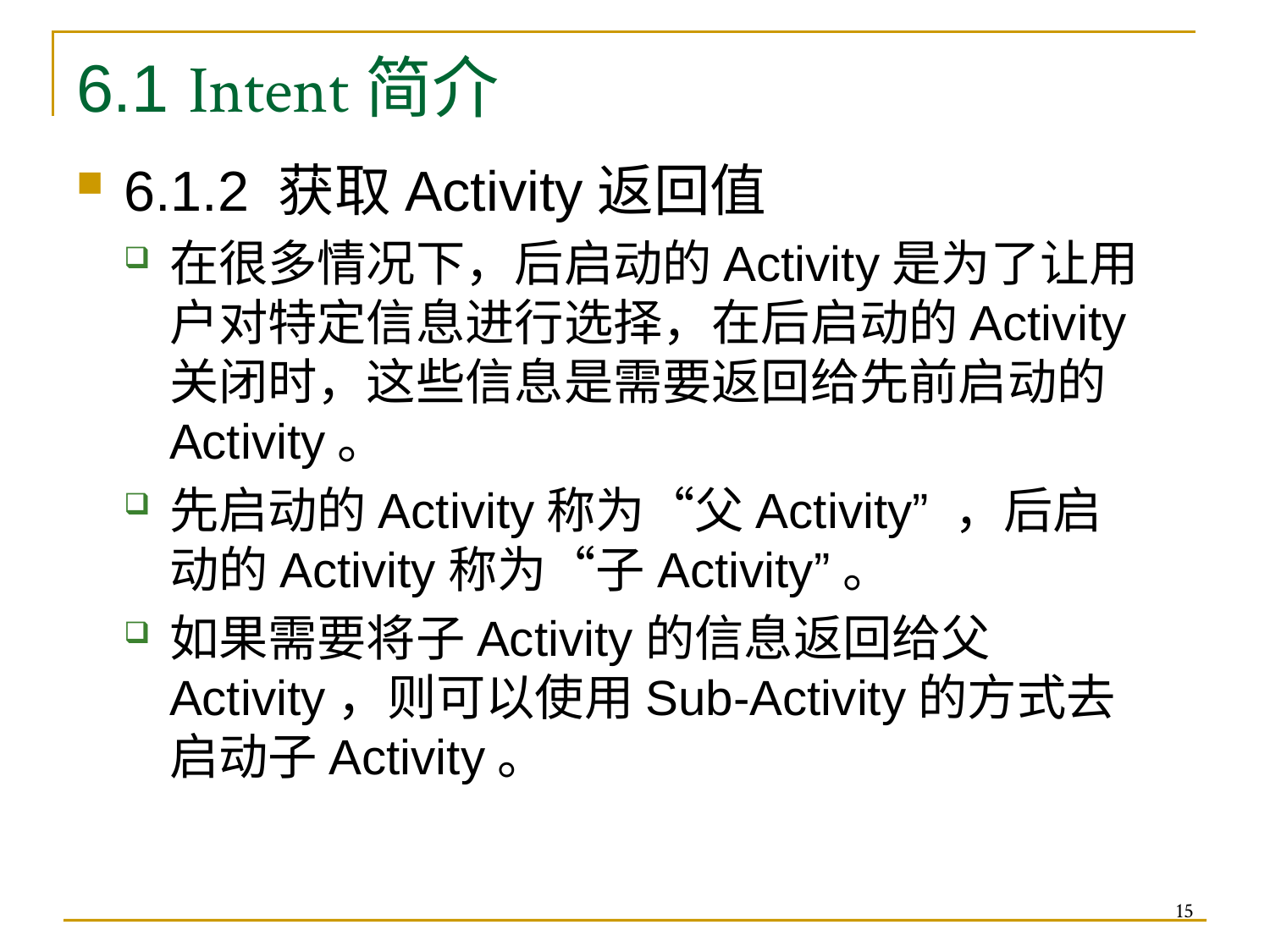

# 6.1 Intent简介
6.1.2 获取Activity返回值
在很多情况下，后启动的Activity是为了让用户对特定信息进行选择，在后启动的Activity关闭时，这些信息是需要返回给先前启动的Activity。
先启动的Activity称为“父Activity” ，后启动的Activity称为“子Activity”。
如果需要将子Activity的信息返回给父Activity，则可以使用Sub-Activity的方式去启动子Activity。
15